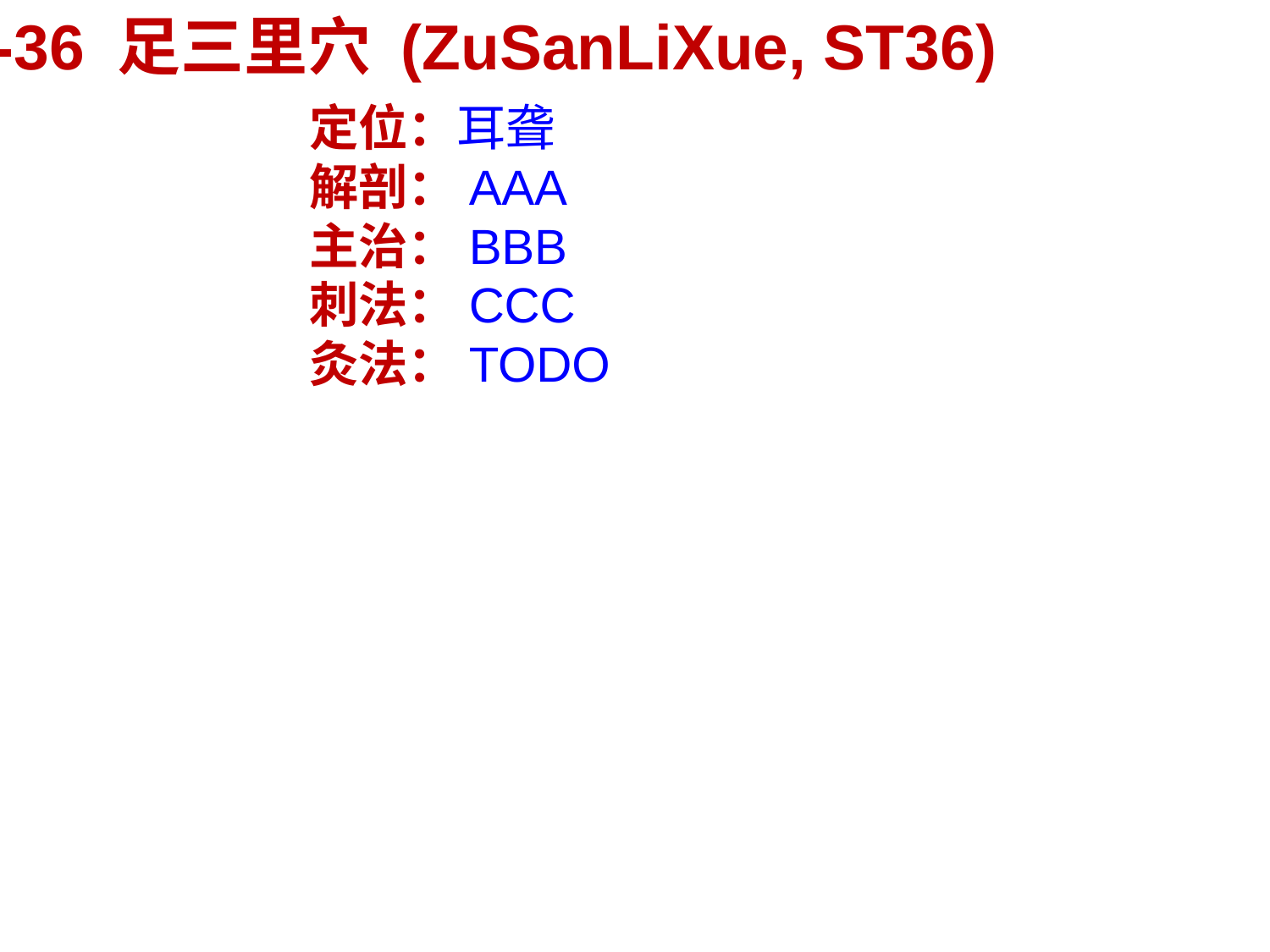

45-36 足三里穴 (ZuSanLiXue, ST36)
定位：耳聋
解剖：AAA
主治：BBB
刺法：CCC
灸法：TODO